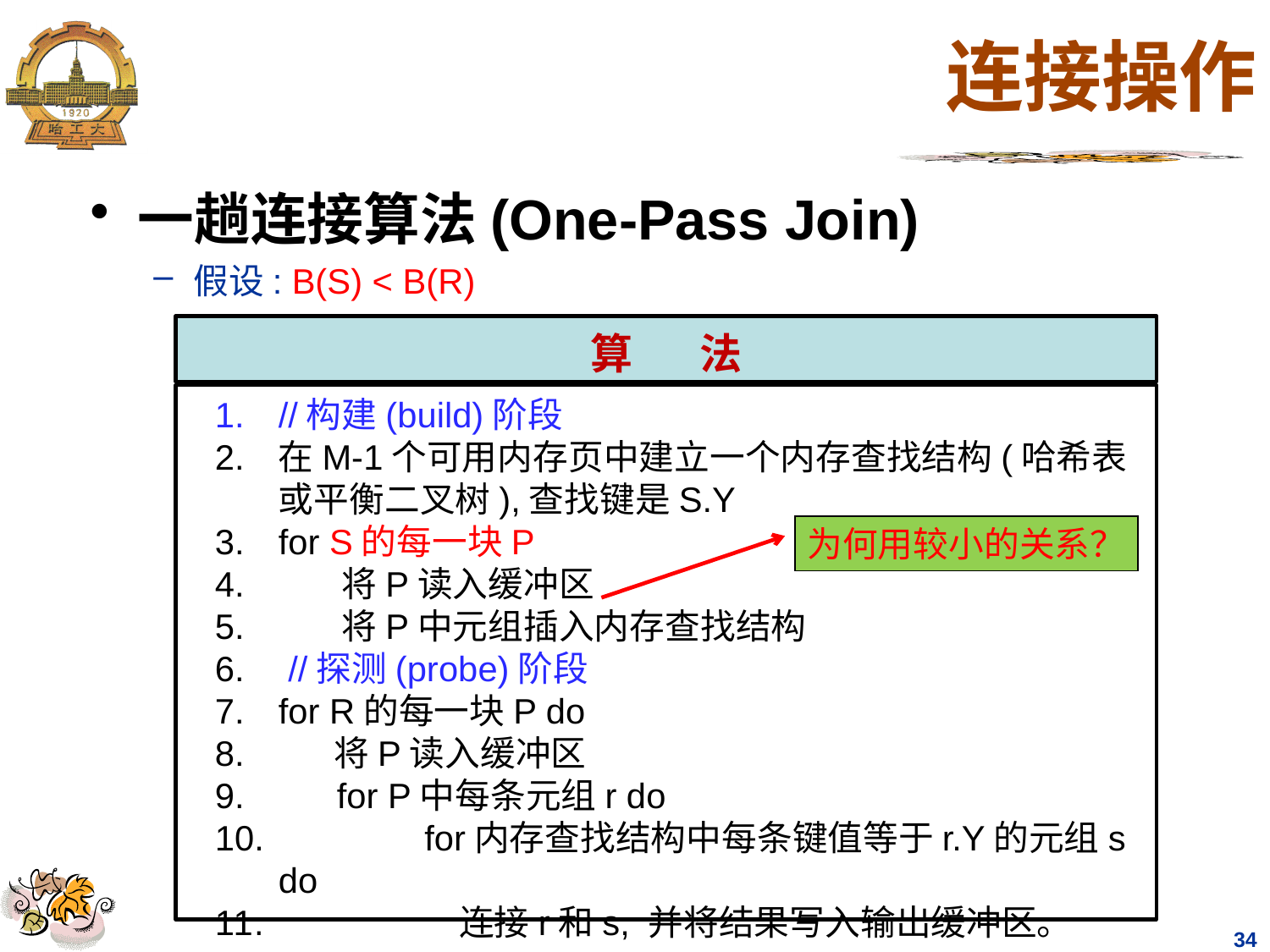

# 连接操作
一趟连接算法(One-Pass Join)
假设: B(S) < B(R)

算       法

//构建(build)阶段
在M-1个可用内存页中建立一个内存查找结构(哈希表或平衡二叉树),查找键是S.Y
for S的每一块P
       将P读入缓冲区
       将P中元组插入内存查找结构
 //探测(probe)阶段
for R的每一块P do
      将P读入缓冲区
      for P中每条元组r do
               for内存查找结构中每条键值等于r.Y的元组s do
                      连接r和s, 并将结果写入输出缓冲区。
为何用较小的关系？
34